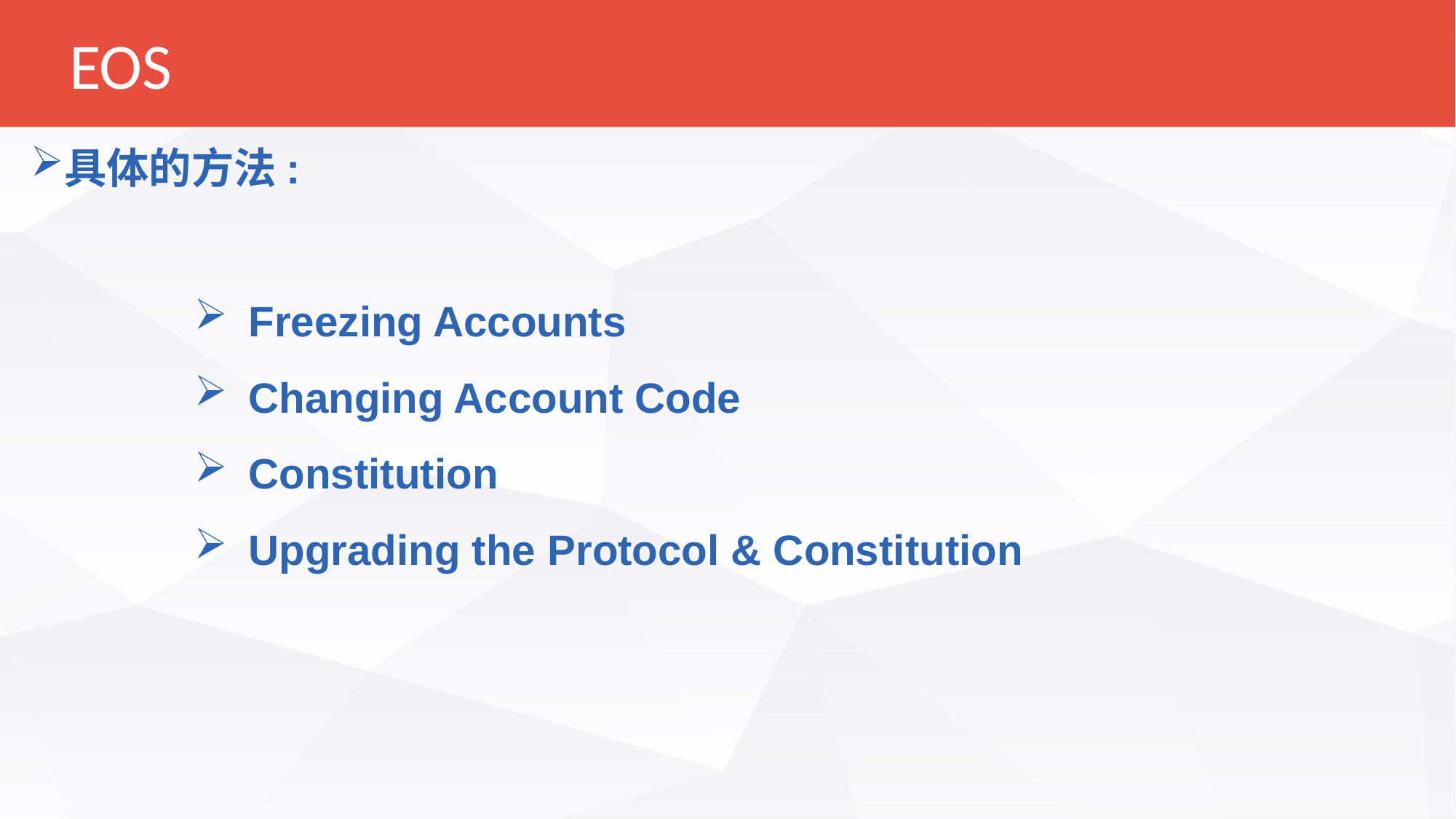

EOS
具体的方法:

Freezing Accounts
Changing Account Code
Constitution
Upgrading the Protocol & Constitution